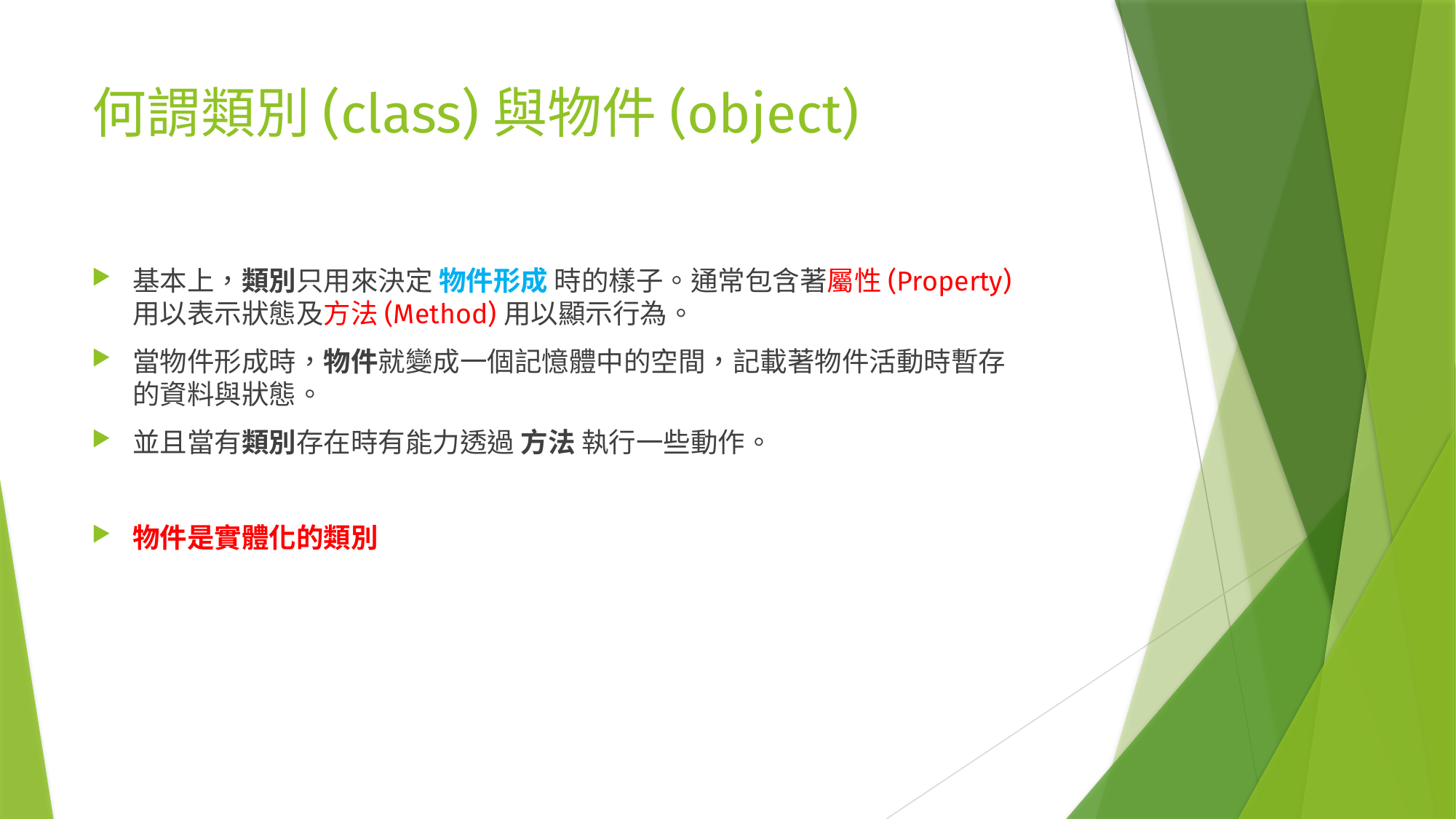

# 何謂類別(class)與物件(object)
基本上，類別只用來決定 物件形成 時的樣子。通常包含著屬性(Property) 用以表示狀態及方法(Method)用以顯示行為。
當物件形成時，物件就變成一個記憶體中的空間，記載著物件活動時暫存的資料與狀態。
並且當有類別存在時有能力透過 方法 執行一些動作。

物件是實體化的類別